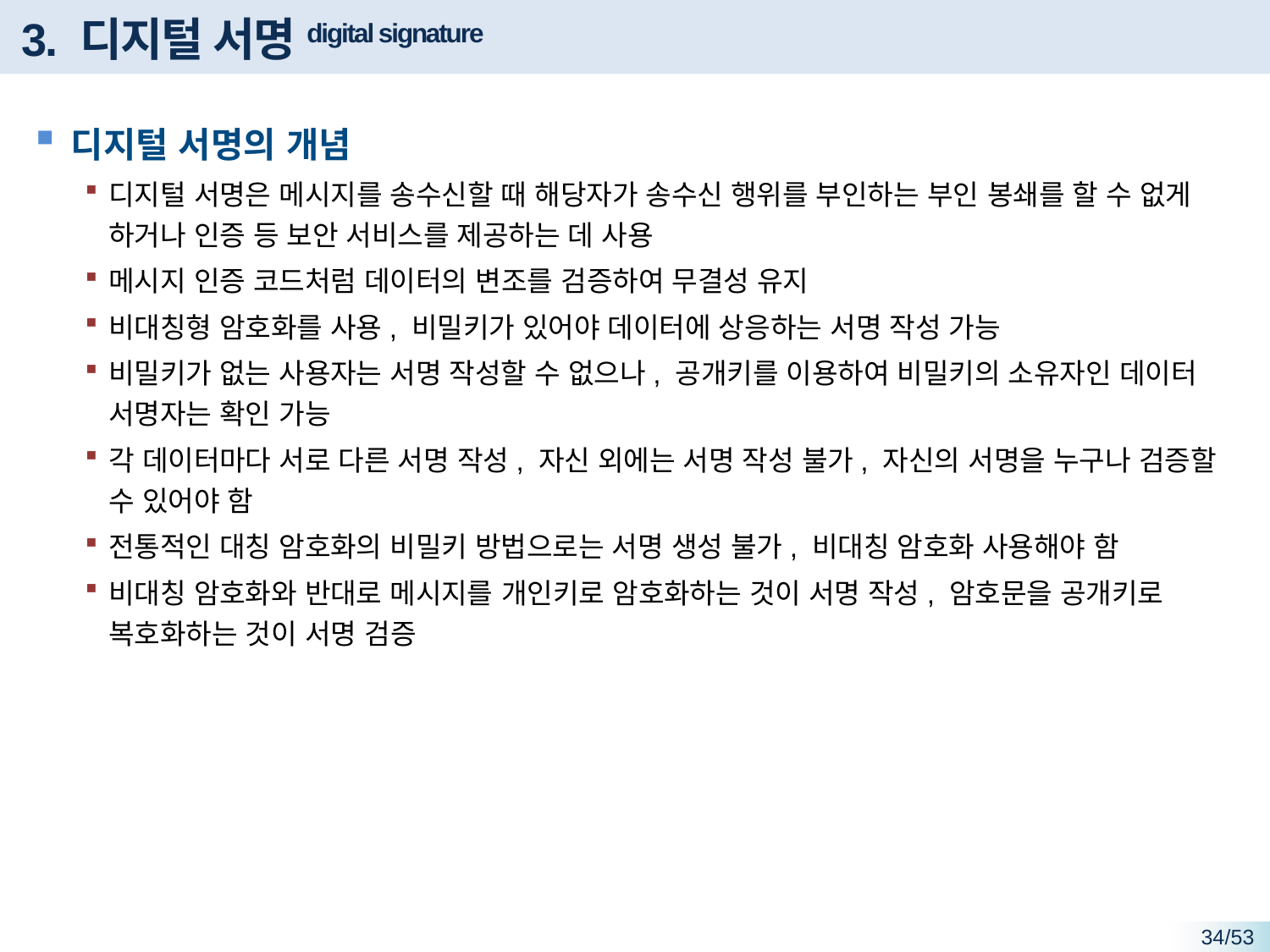

# 3. 디지털 서명digital signature
디지털 서명의 개념
디지털 서명은 메시지를 송수신할 때 해당자가 송수신 행위를 부인하는 부인 봉쇄를 할 수 없게 하거나 인증 등 보안 서비스를 제공하는 데 사용
메시지 인증 코드처럼 데이터의 변조를 검증하여 무결성 유지
비대칭형 암호화를 사용, 비밀키가 있어야 데이터에 상응하는 서명 작성 가능
비밀키가 없는 사용자는 서명 작성할 수 없으나, 공개키를 이용하여 비밀키의 소유자인 데이터 서명자는 확인 가능
각 데이터마다 서로 다른 서명 작성, 자신 외에는 서명 작성 불가, 자신의 서명을 누구나 검증할 수 있어야 함
전통적인 대칭 암호화의 비밀키 방법으로는 서명 생성 불가, 비대칭 암호화 사용해야 함
비대칭 암호화와 반대로 메시지를 개인키로 암호화하는 것이 서명 작성, 암호문을 공개키로 복호화하는 것이 서명 검증